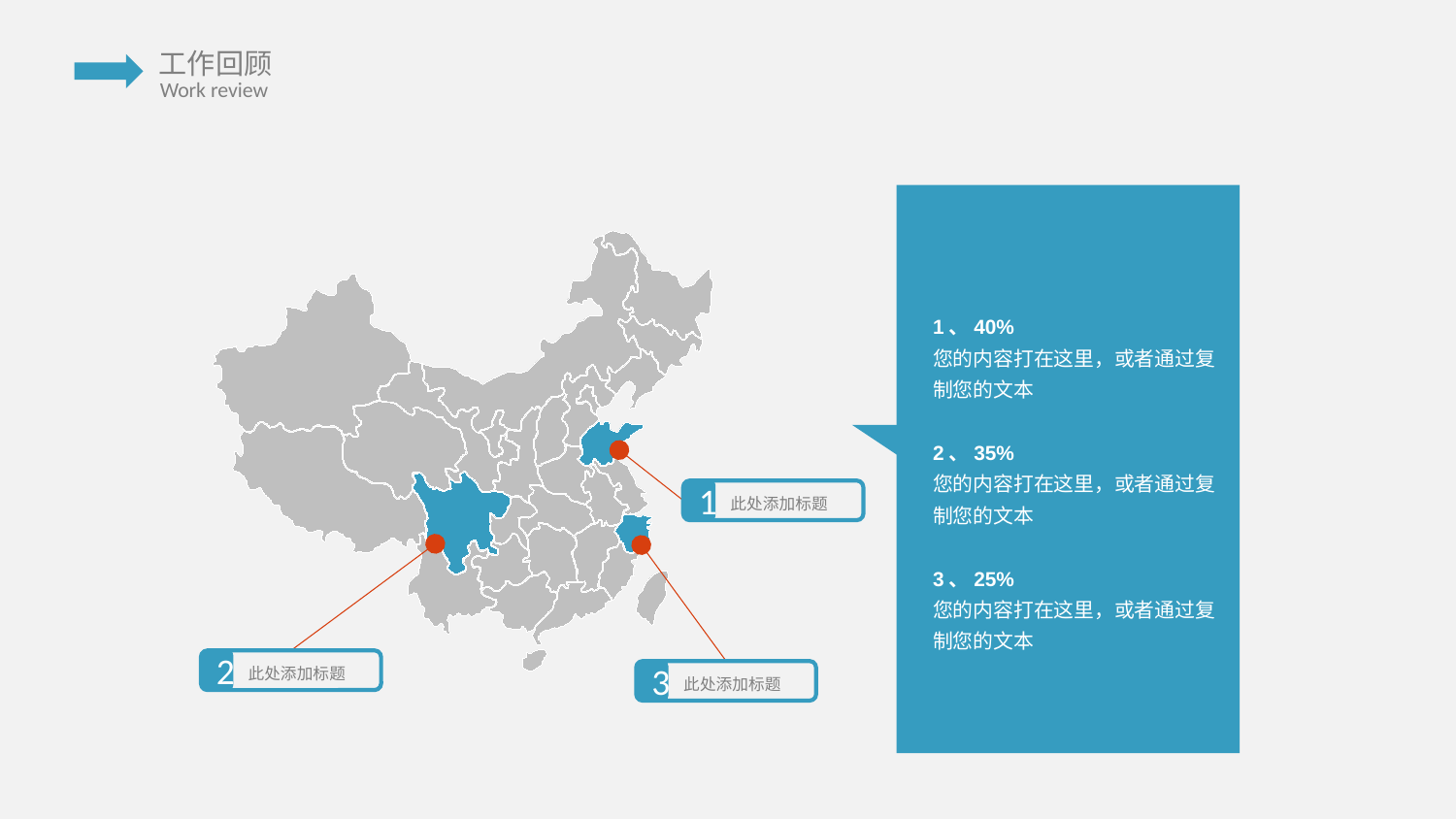

1、40%
您的内容打在这里，或者通过复制您的文本

2、35%
您的内容打在这里，或者通过复制您的文本

3、25%
您的内容打在这里，或者通过复制您的文本
1
此处添加标题

2
此处添加标题

3
此处添加标题